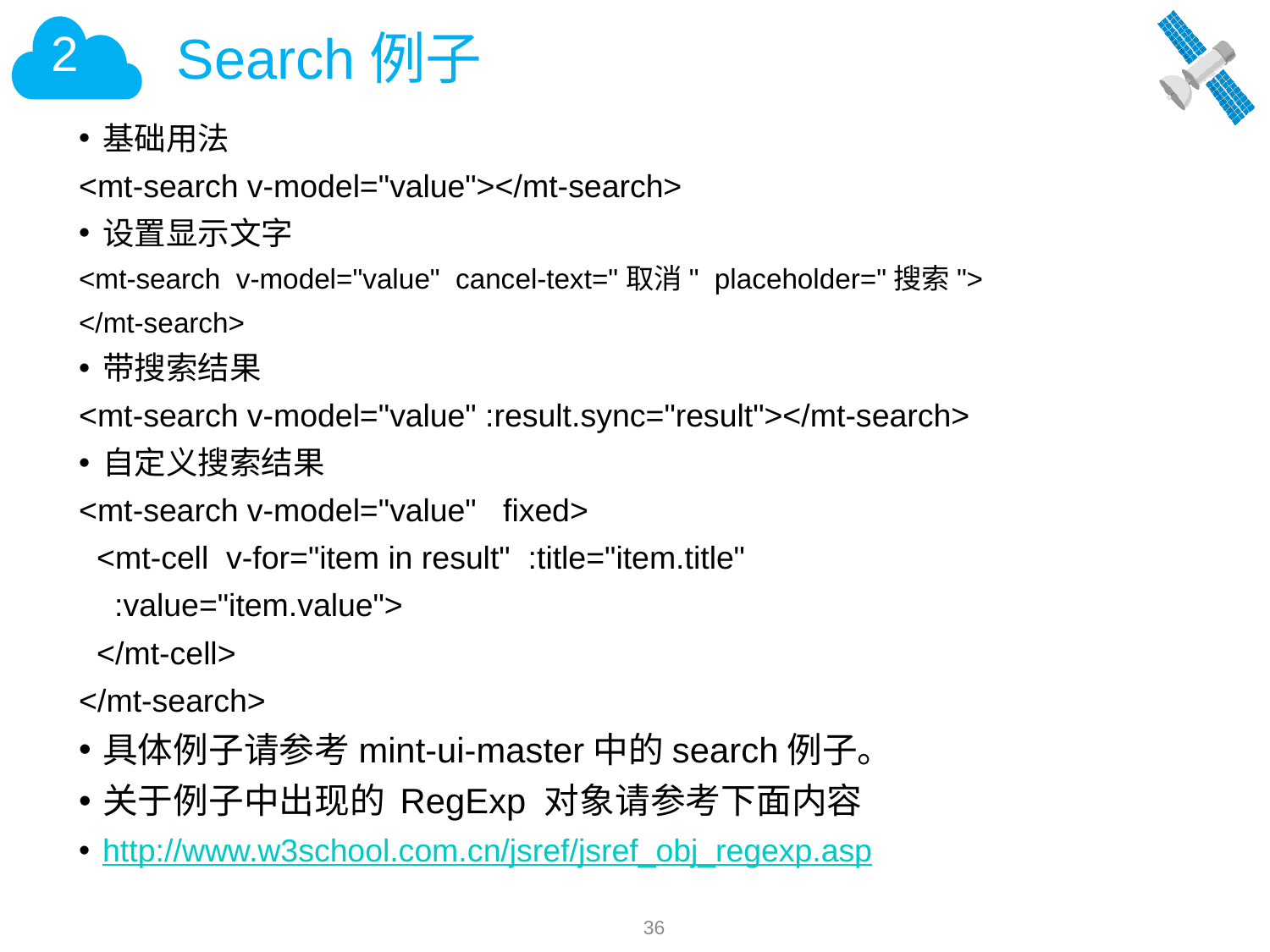

# Search例子
基础用法
<mt-search v-model="value"></mt-search>
设置显示文字
<mt-search  v-model="value"  cancel-text="取消"  placeholder="搜索">
</mt-search>
带搜索结果
<mt-search v-model="value" :result.sync="result"></mt-search>
自定义搜索结果
<mt-search v-model="value"   fixed>
  <mt-cell  v-for="item in result"  :title="item.title"
    :value="item.value">
  </mt-cell>
</mt-search>
具体例子请参考mint-ui-master中的search例子。
关于例子中出现的 RegExp 对象请参考下面内容
http://www.w3school.com.cn/jsref/jsref_obj_regexp.asp
36